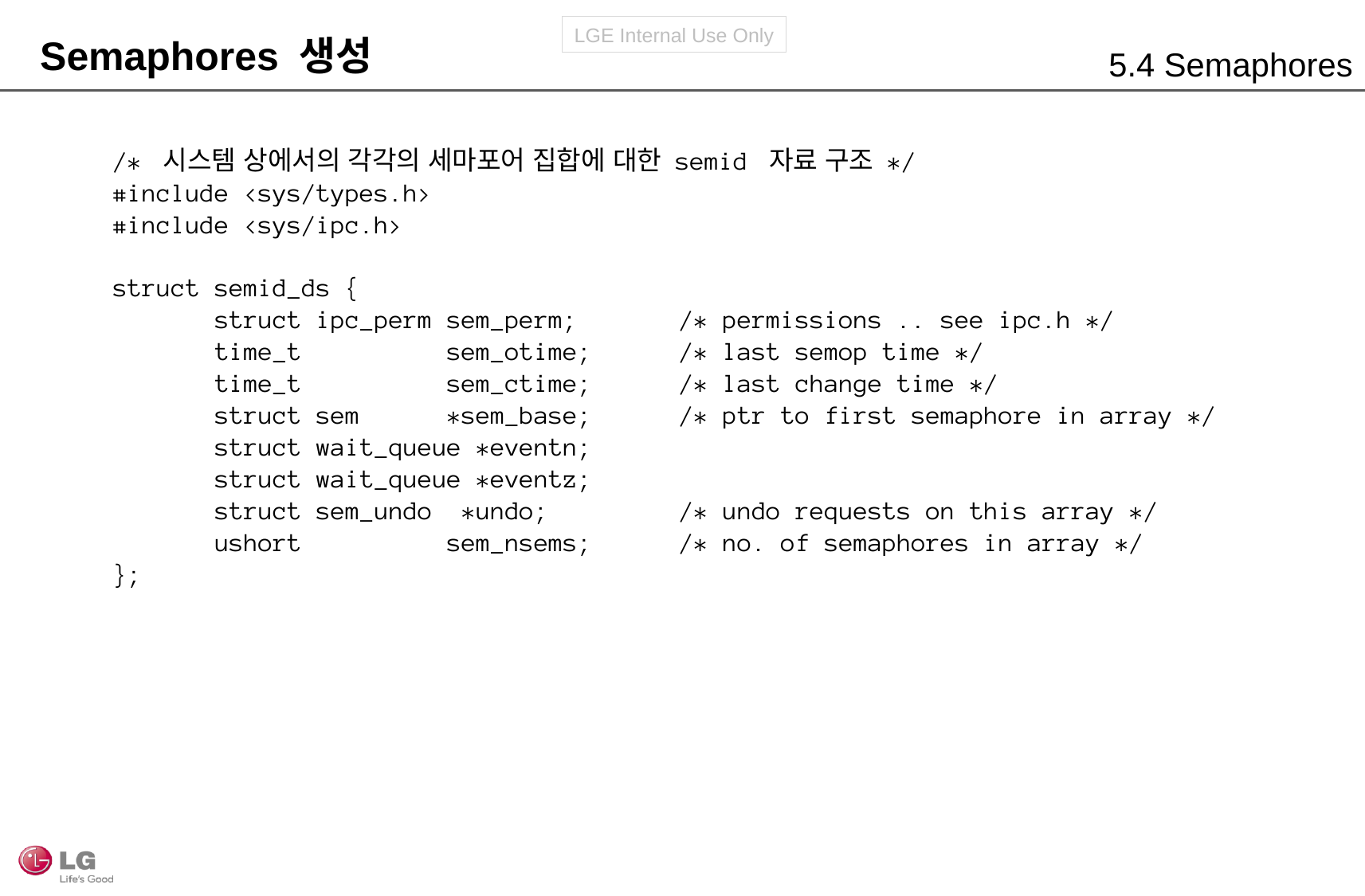

Semaphores 생성
5.4 Semaphores

/* 시스템 상에서의 각각의 세마포어 집합에 대한 semid 자료 구조 */
#include <sys/types.h>
#include <sys/ipc.h>

struct semid_ds {
       struct ipc_perm sem_perm;       /* permissions .. see ipc.h */
       time_t          sem_otime;      /* last semop time */
       time_t          sem_ctime;      /* last change time */
       struct sem      *sem_base;      /* ptr to first semaphore in array */
       struct wait_queue *eventn;
       struct wait_queue *eventz;
       struct sem_undo  *undo;         /* undo requests on this array */
       ushort          sem_nsems;      /* no. of semaphores in array */
};